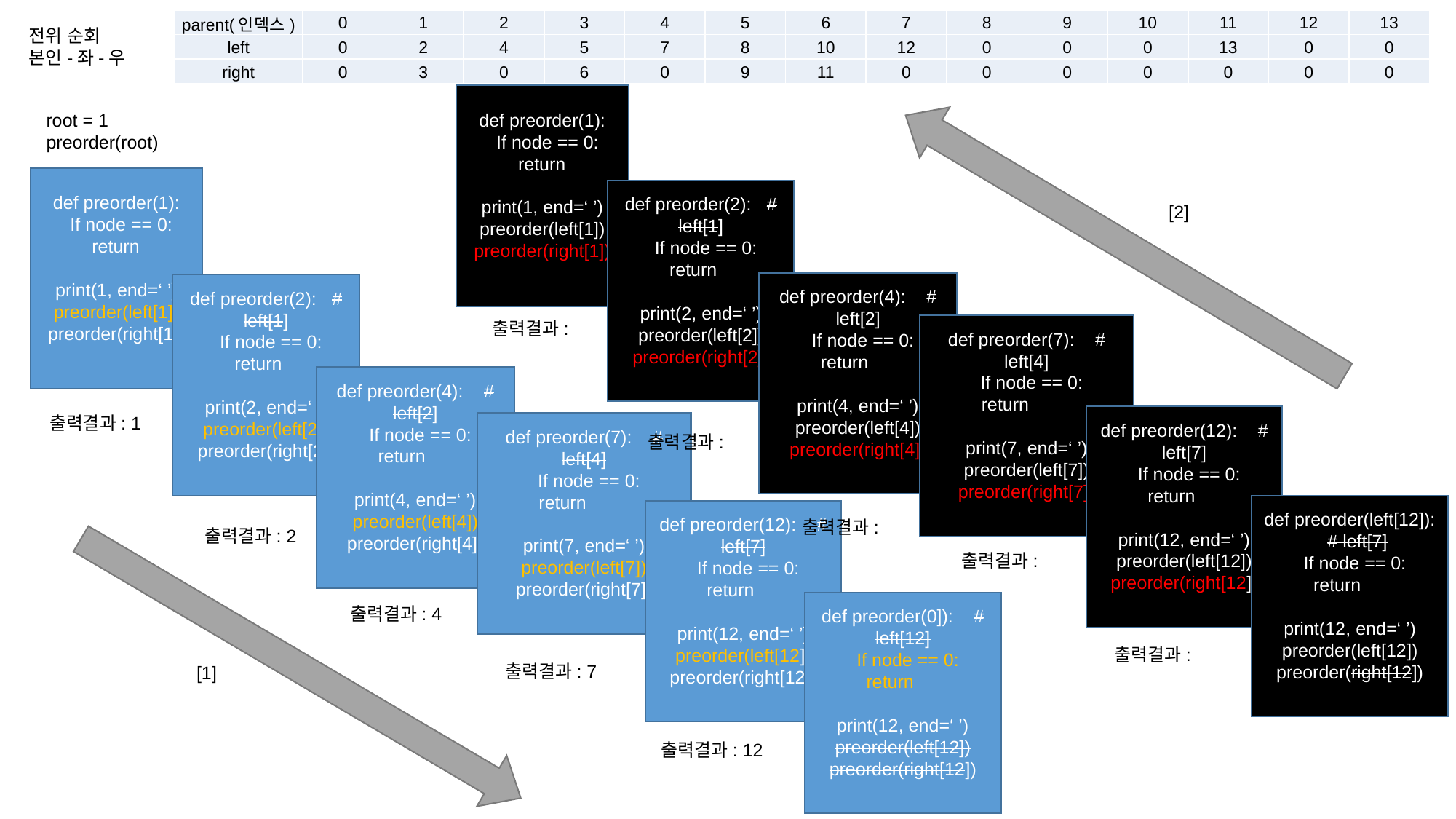

| parent(인덱스) | 0 | 1 | 2 | 3 | 4 | 5 | 6 | 7 | 8 | 9 | 10 | 11 | 12 | 13 |
| --- | --- | --- | --- | --- | --- | --- | --- | --- | --- | --- | --- | --- | --- | --- |
| left | 0 | 2 | 4 | 5 | 7 | 8 | 10 | 12 | 0 | 0 | 0 | 13 | 0 | 0 |
| right | 0 | 3 | 0 | 6 | 0 | 9 | 11 | 0 | 0 | 0 | 0 | 0 | 0 | 0 |
전위 순회
본인-좌-우
def preorder(1):
  If node == 0:
          return

print(1, end=‘ ’)
preorder(left[1])
preorder(right[1])

root = 1
preorder(root)
def preorder(1):
  If node == 0:
          return

print(1, end=‘ ’)
preorder(left[1])
preorder(right[1])

def preorder(2):   # left[1]
  If node == 0:
          return

print(2, end=‘ ’)
preorder(left[2])
preorder(right[2])

[2]

def preorder(4):    # left[2]
  If node == 0:
          return

print(4, end=‘ ’)
preorder(left[4])
preorder(right[4])

def preorder(2):   # left[1]
  If node == 0:
          return

print(2, end=‘ ’)
preorder(left[2])
preorder(right[2])

출력결과:
def preorder(7):    # left[4]
  If node == 0:
          return

print(7, end=‘ ’)
preorder(left[7])
preorder(right[7])

def preorder(4):    # left[2]
  If node == 0:
          return

print(4, end=‘ ’)
preorder(left[4])
preorder(right[4])

출력결과: 1
def preorder(12):    # left[7]
  If node == 0:
          return

print(12, end=‘ ’)
preorder(left[12])
preorder(right[12])

def preorder(7):    # left[4]
  If node == 0:
          return

print(7, end=‘ ’)
preorder(left[7])
preorder(right[7])

출력결과:
def preorder(left[12]):    # left[7]
  If node == 0:
          return

print(12, end=‘ ’)
preorder(left[12])
preorder(right[12])

def preorder(12):    # left[7]
  If node == 0:
          return

print(12, end=‘ ’)
preorder(left[12])
preorder(right[12])

출력결과:
출력결과: 2
출력결과:
def preorder(0]):    # left[12]
  If node == 0:
          return

print(12, end=‘ ’)
preorder(left[12])
preorder(right[12])

출력결과: 4
출력결과:

출력결과: 7
[1]
출력결과: 12